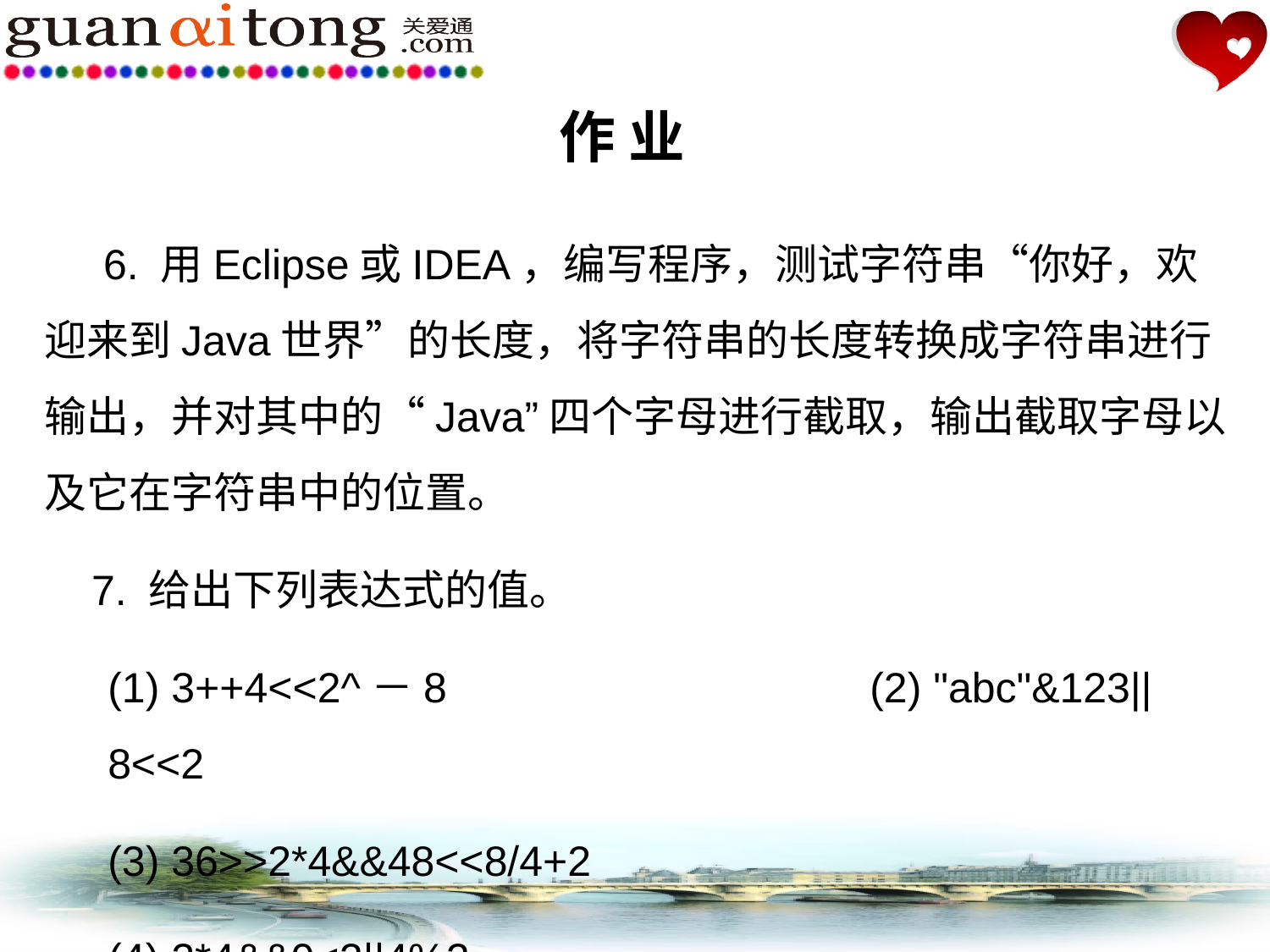

作 业
     6. 用Eclipse或IDEA，编写程序，测试字符串“你好，欢迎来到Java世界”的长度，将字符串的长度转换成字符串进行输出，并对其中的“Java”四个字母进行截取，输出截取字母以及它在字符串中的位置。
    7. 给出下列表达式的值。
(1) 3++4<<2^－8                		(2) "abc"&123||8<<2
(3) 36>>2*4&&48<<8/4+2
(4) 2*4&&0<2||4%2